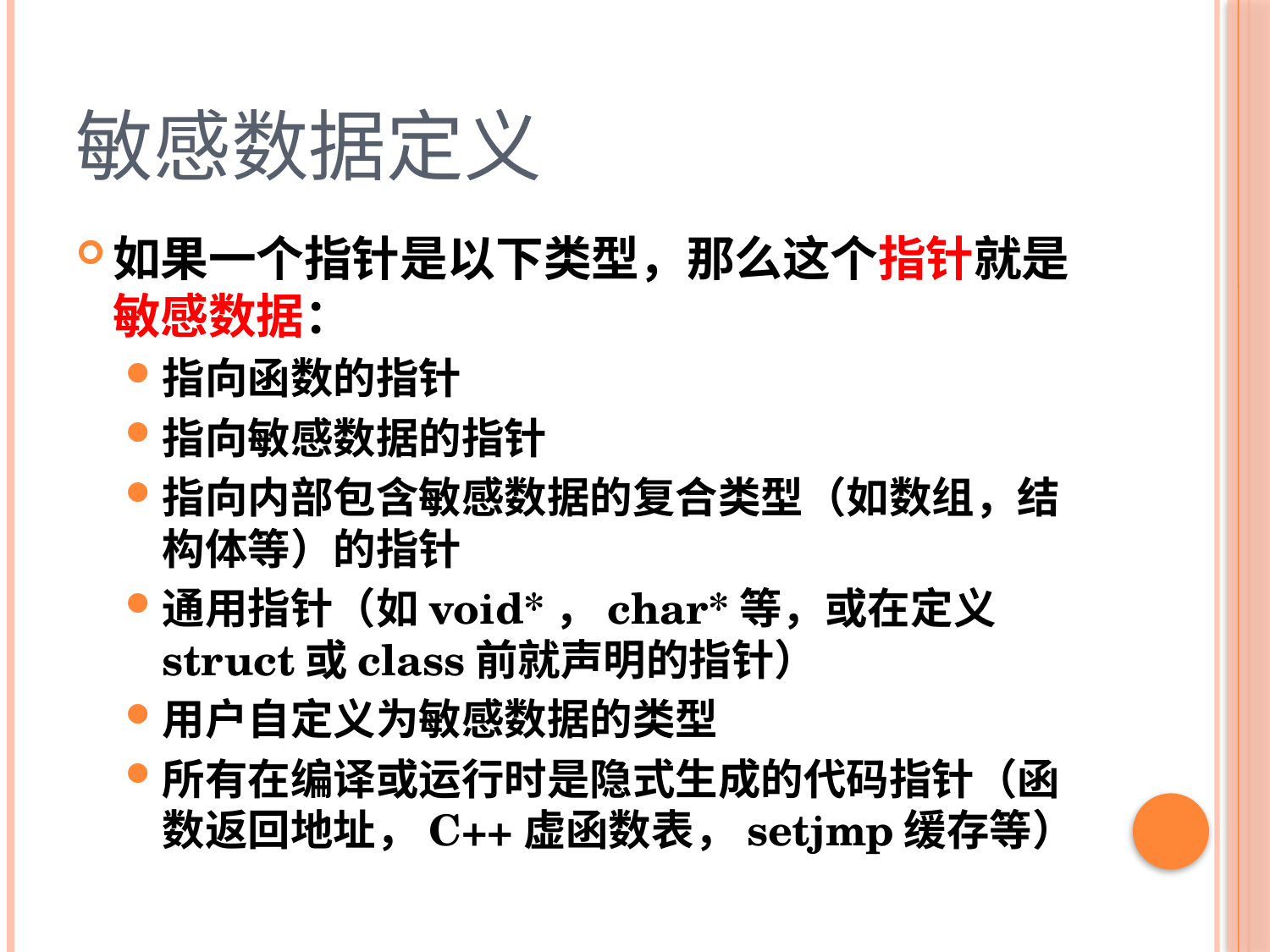

# 敏感数据定义
如果一个指针是以下类型，那么这个指针就是敏感数据：
指向函数的指针
指向敏感数据的指针
指向内部包含敏感数据的复合类型（如数组，结构体等）的指针
通用指针（如void*，char*等，或在定义struct或class前就声明的指针）
用户自定义为敏感数据的类型
所有在编译或运行时是隐式生成的代码指针（函数返回地址，C++虚函数表，setjmp缓存等）